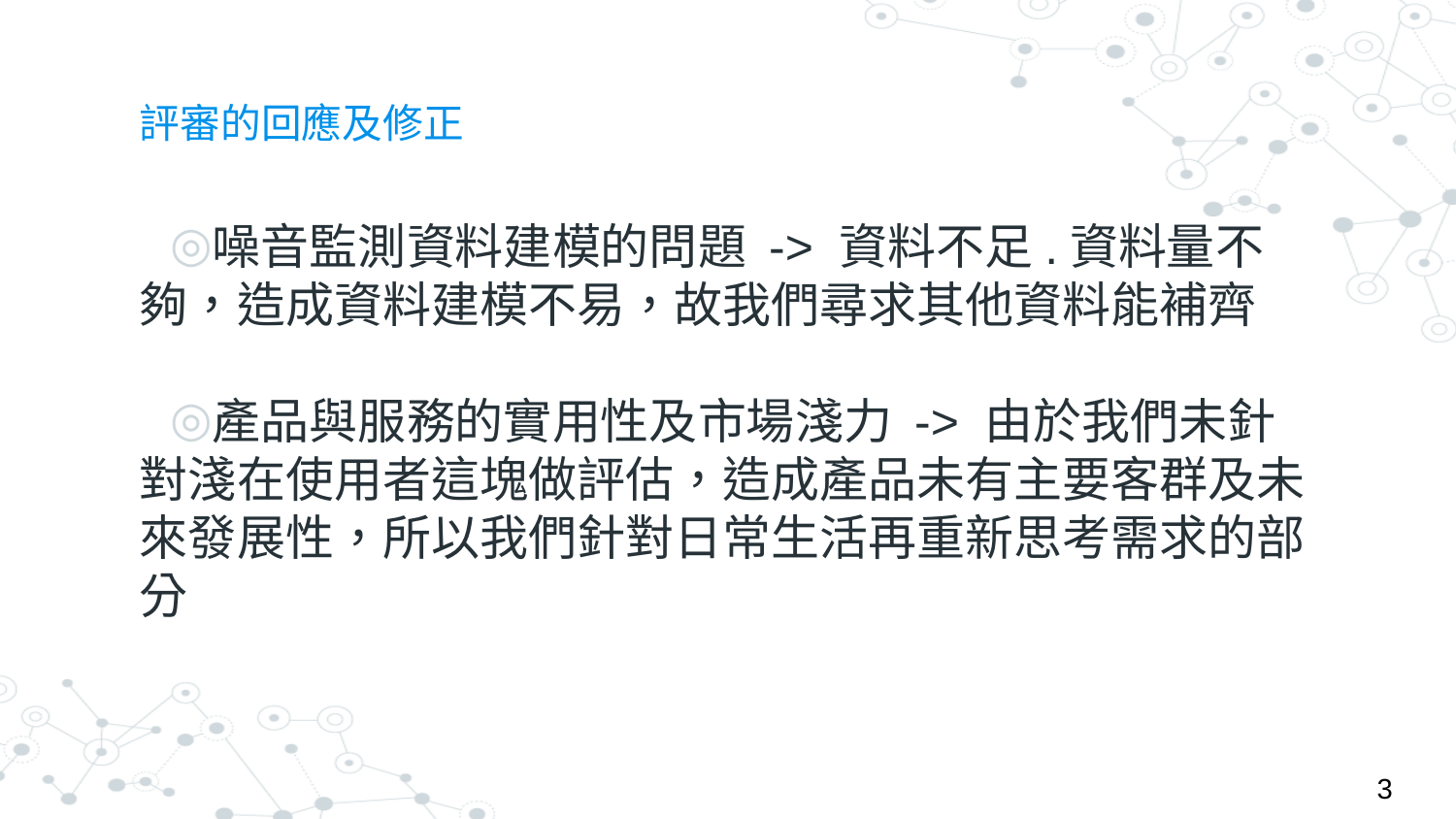

# 評審的回應及修正
噪音監測資料建模的問題 -> 資料不足.資料量不夠，造成資料建模不易，故我們尋求其他資料能補齊

產品與服務的實用性及市場淺力 -> 由於我們未針對淺在使用者這塊做評估，造成產品未有主要客群及未來發展性，所以我們針對日常生活再重新思考需求的部分
3